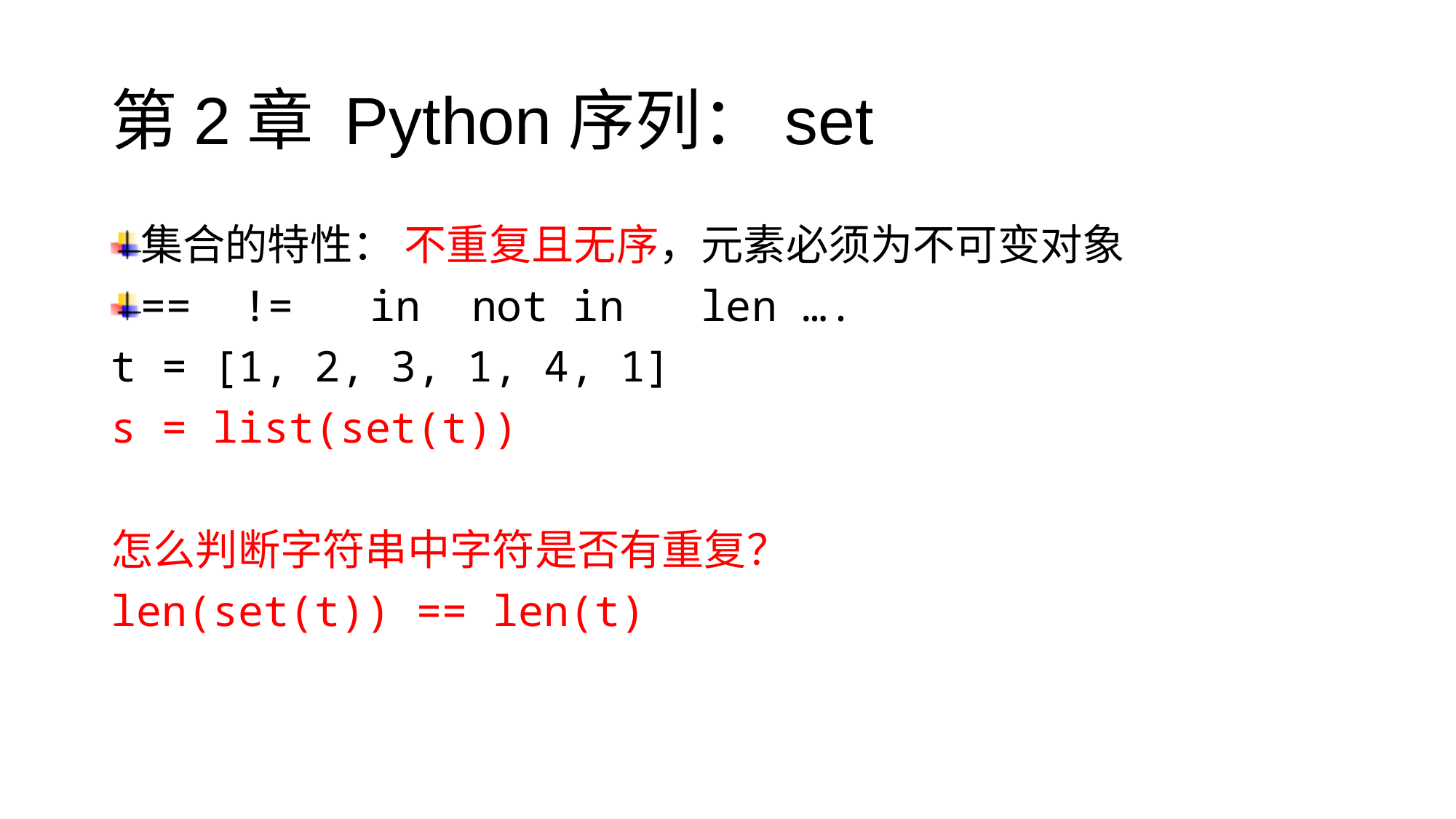

# 第2章 Python序列：set
集合的特性： 不重复且无序，元素必须为不可变对象
==  !=   in  not in   len ….
t = [1, 2, 3, 1, 4, 1]
s = list(set(t))

怎么判断字符串中字符是否有重复？
len(set(t)) == len(t)